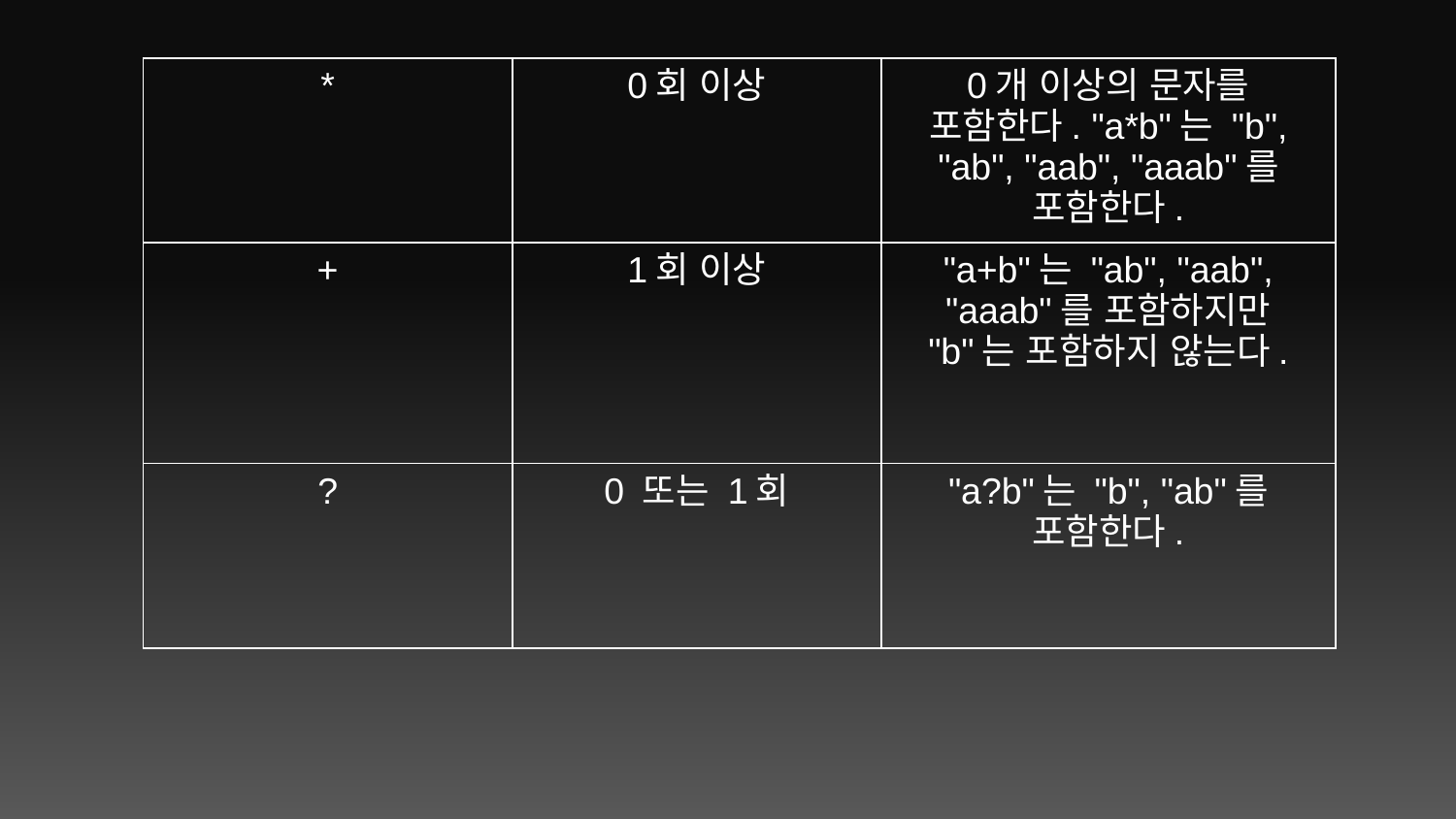

| \* | 0회 이상 | 0개 이상의 문자를 포함한다. "a\*b"는 "b", "ab", "aab", "aaab"를 포함한다. |
| --- | --- | --- |
| + | 1회 이상 | "a+b"는 "ab", "aab", "aaab"를 포함하지만 "b"는 포함하지 않는다. |
| ? | 0 또는 1회 | "a?b"는 "b", "ab"를 포함한다. |